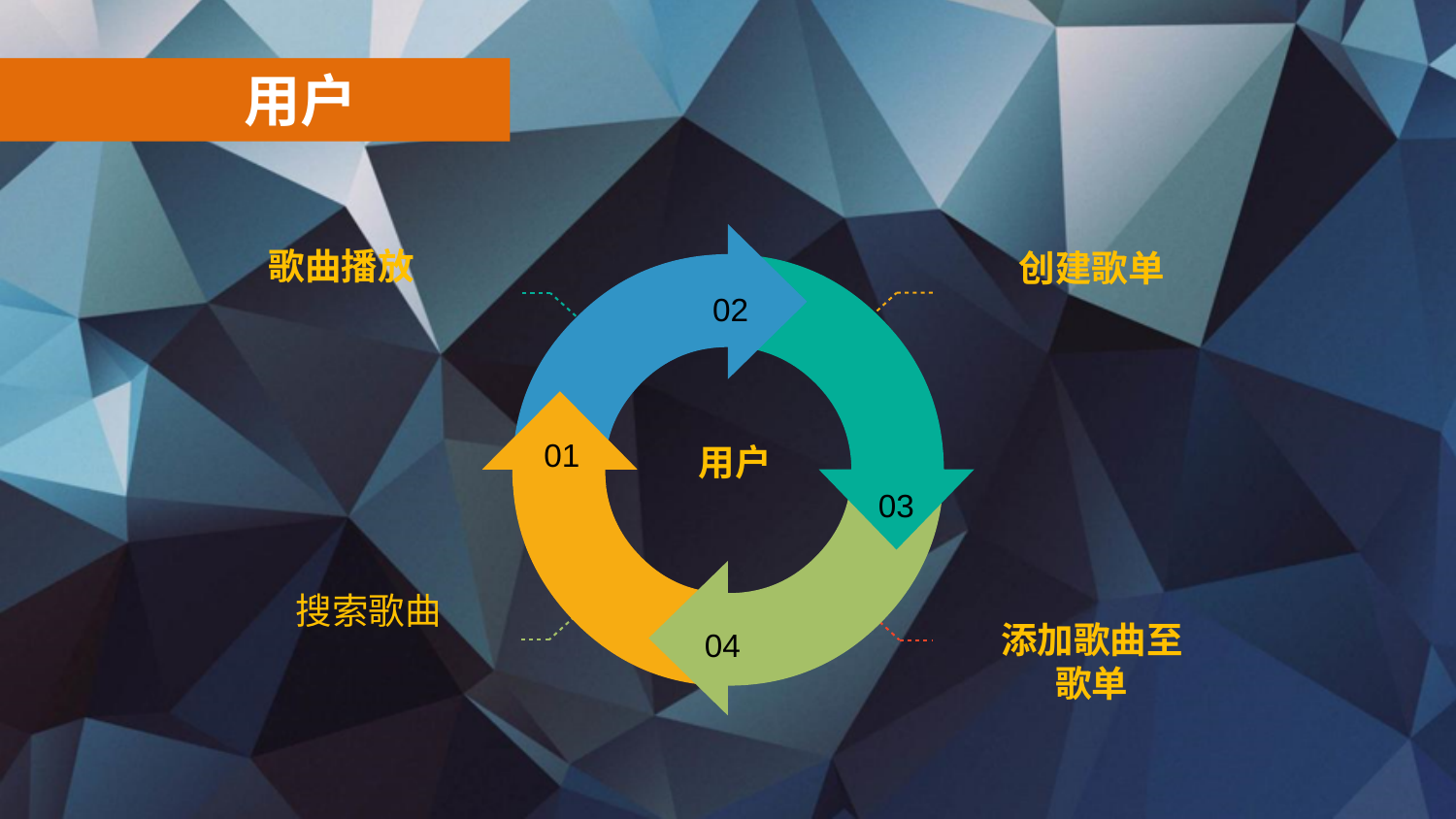

用户

02

01

03

04
歌曲播放
创建歌单
  用户
搜索歌曲

添加歌曲至歌单